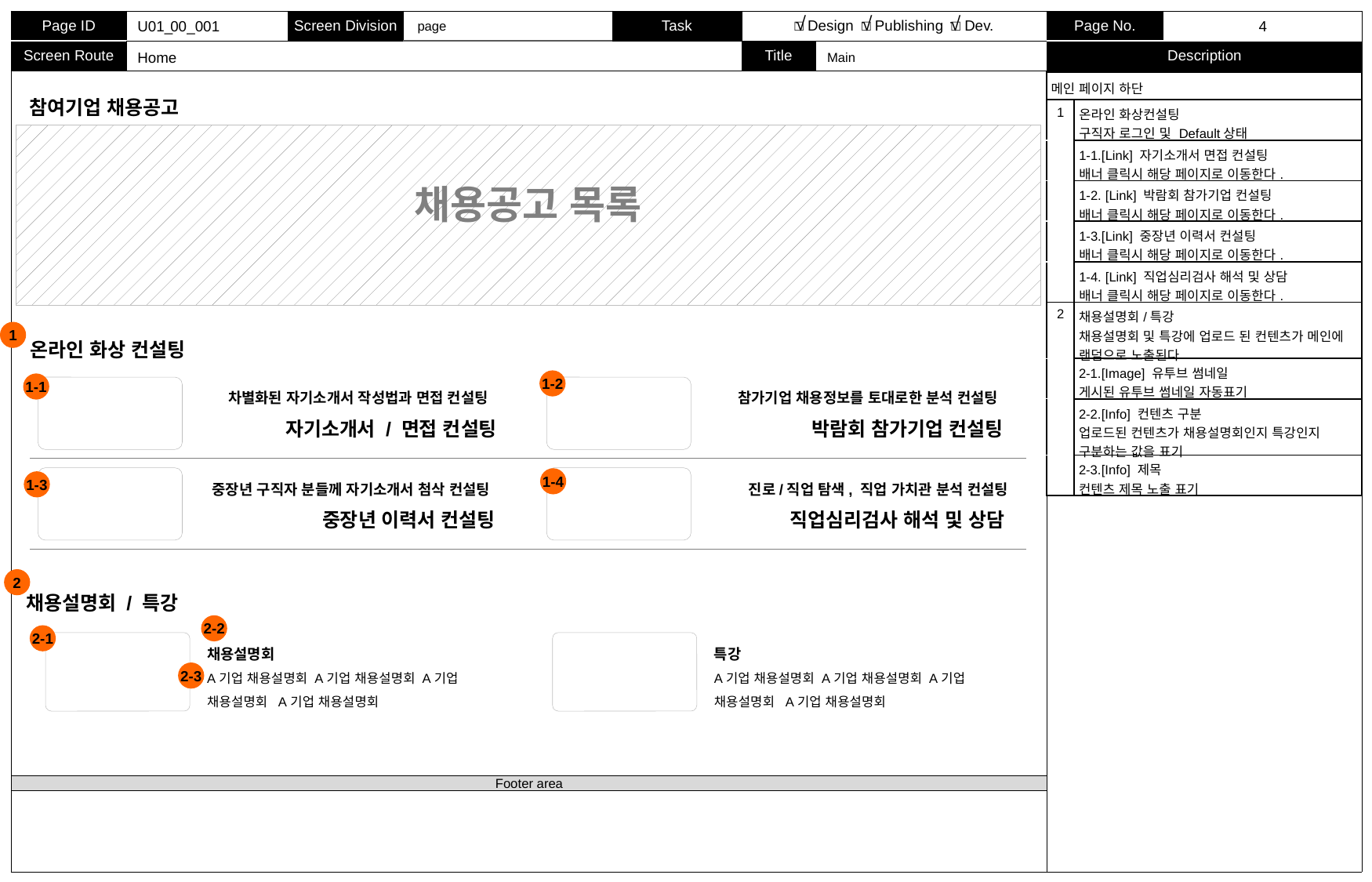

√
√
√
00_001
page
Home
Main
| 메인 페이지 하단 |  |
| --- | --- |
| 1 | 온라인 화상컨설팅 구직자 로그인 및 Default상태 |
|  | 1-1.[Link] 자기소개서 면접 컨설팅 배너 클릭시 해당 페이지로 이동한다. |
|  | 1-2. [Link] 박람회 참가기업 컨설팅 배너 클릭시 해당 페이지로 이동한다. |
|  | 1-3.[Link] 중장년 이력서 컨설팅 배너 클릭시 해당 페이지로 이동한다. |
|  | 1-4. [Link] 직업심리검사 해석 및 상담 배너 클릭시 해당 페이지로 이동한다. |
| 2 | 채용설명회/특강 채용설명회 및 특강에 업로드 된 컨텐츠가 메인에 랜덤으로 노출된다 |
|  | 2-1.[Image] 유투브 썸네일 게시된 유투브 썸네일 자동표기 |
|  | 2-2.[Info] 컨텐츠 구분 업로드된 컨텐츠가 채용설명회인지 특강인지 구분하는 값을 표기 |
|  | 2-3.[Info] 제목 컨텐츠 제목 노출 표기 |
참여기업 채용공고
채용공고 목록
1
온라인 화상 컨설팅
|  |  |
| --- | --- |
|  |  |
1-2
1-1

차별화된 자기소개서 작성법과 면접 컨설팅
참가기업 채용정보를 토대로한 분석 컨설팅
자기소개서 / 면접 컨설팅
박람회 참가기업 컨설팅

1-4
1-3
중장년 구직자 분들께 자기소개서 첨삭 컨설팅
진로/직업 탐색, 직업 가치관 분석 컨설팅
중장년 이력서 컨설팅
직업심리검사 해석 및 상담
2
채용설명회 / 특강
2-2
2-1
채용설명회
A기업 채용설명회 A기업 채용설명회 A기업 채용설명회  A기업 채용설명회
특강
A기업 채용설명회 A기업 채용설명회 A기업 채용설명회  A기업 채용설명회

2-3
Footer area